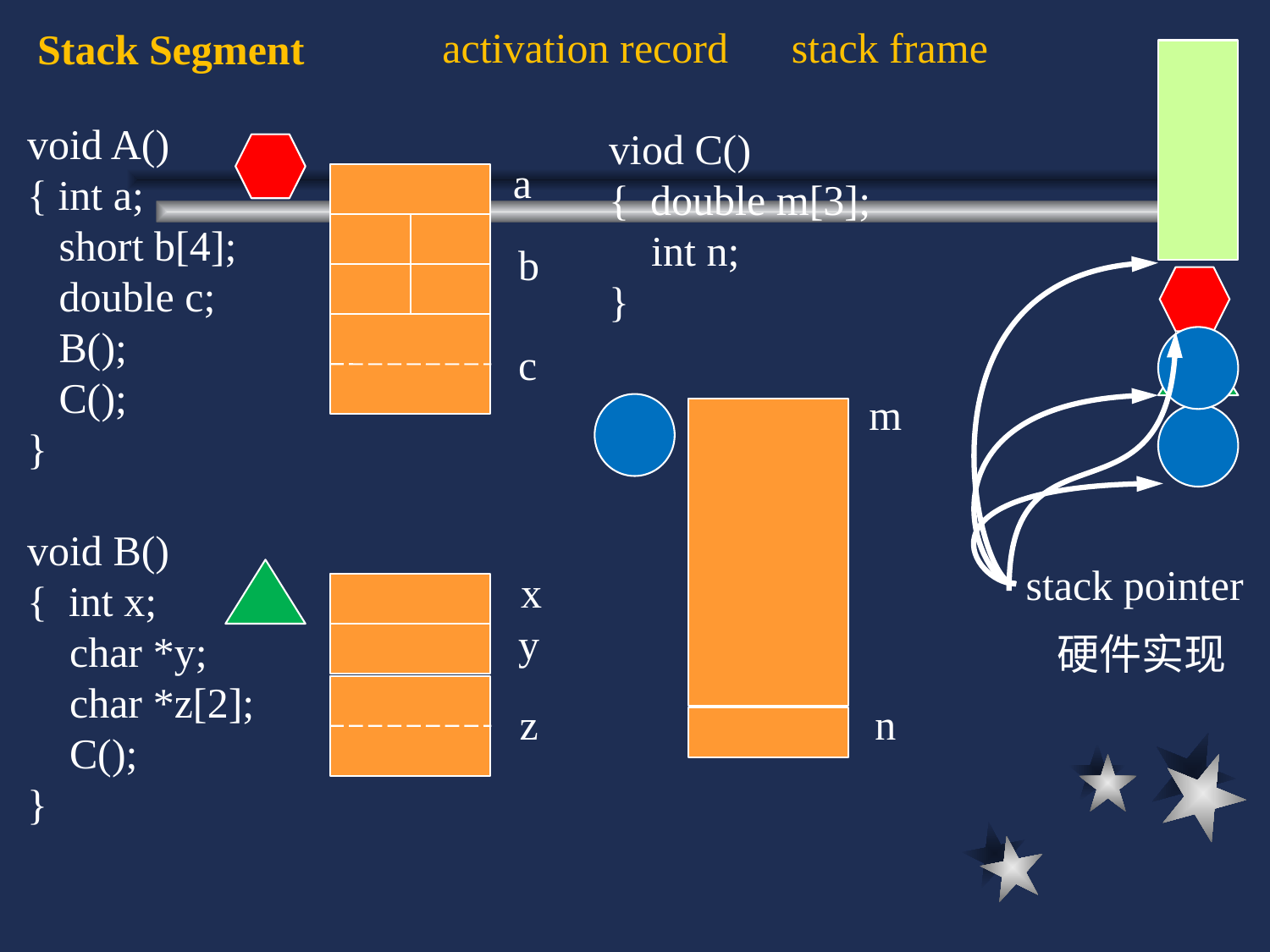

stack frame
activation record
Stack Segment

void A()
{ int a;
   short b[4];
   double c;
   B();
   C();
}

void B()
{  int x;
    char *y;
    char *z[2];
    C();
}
viod C()
{  double m[3];
    int n;
}

a

b

c
m

stack pointer

x

y
硬件实现

n
z